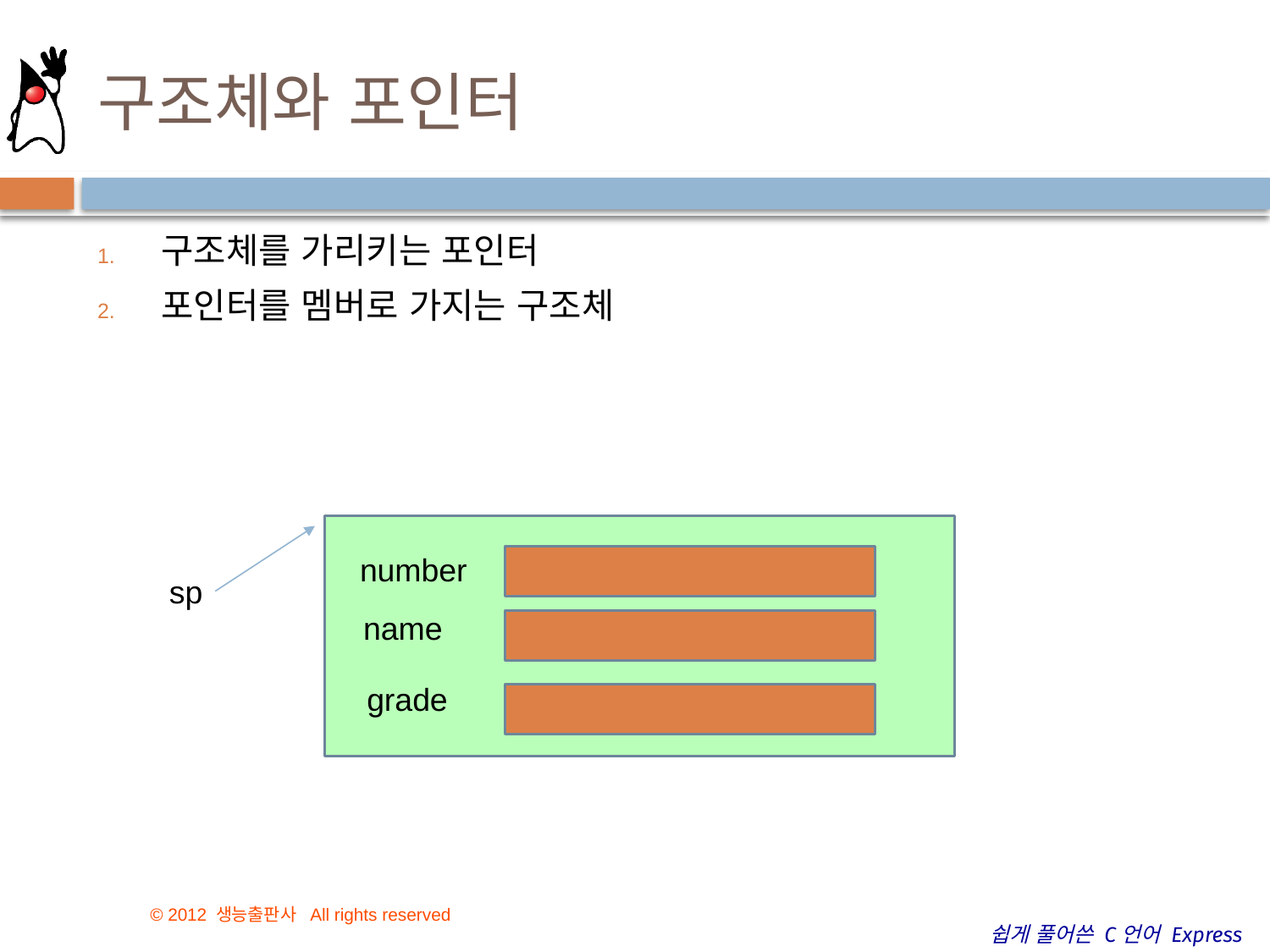

# 구조체와 포인터
구조체를 가리키는 포인터
포인터를 멤버로 가지는 구조체

number

sp
name

grade